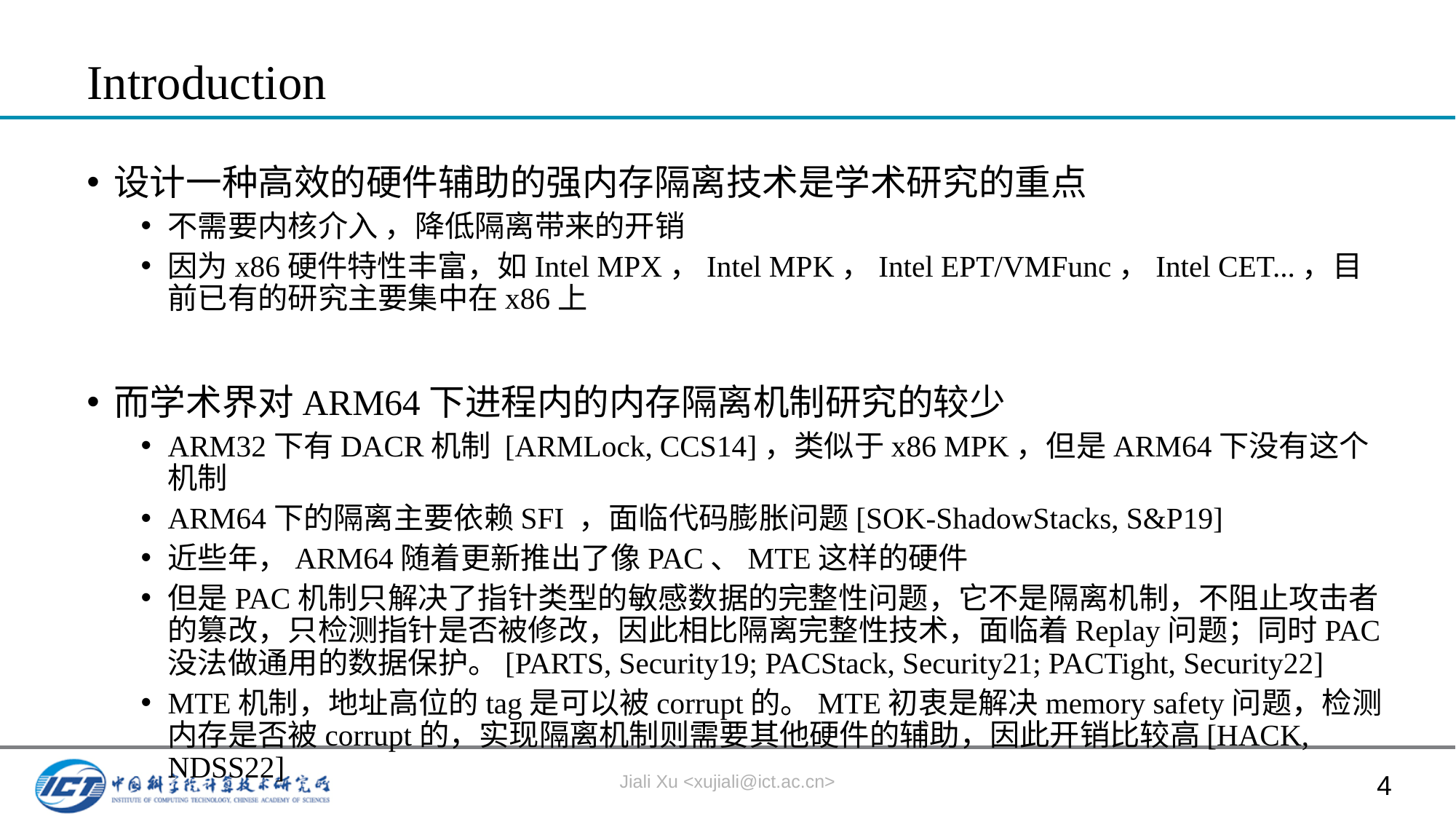

# Introduction
设计一种高效的硬件辅助的强内存隔离技术是学术研究的重点
不需要内核介入 ，降低隔离带来的开销
因为x86硬件特性丰富，如Intel MPX，Intel MPK，Intel EPT/VMFunc，Intel CET...，目前已有的研究主要集中在x86上

而学术界对ARM64下进程内的内存隔离机制研究的较少
ARM32下有DACR机制 [ARMLock, CCS14]，类似于x86 MPK，但是ARM64下没有这个机制
ARM64下的隔离主要依赖SFI ，面临代码膨胀问题[SOK-ShadowStacks, S&P19]
近些年，ARM64随着更新推出了像PAC、MTE这样的硬件
但是PAC机制只解决了指针类型的敏感数据的完整性问题，它不是隔离机制，不阻止攻击者的篡改，只检测指针是否被修改，因此相比隔离完整性技术，面临着Replay问题；同时PAC没法做通用的数据保护。[PARTS, Security19; PACStack, Security21; PACTight, Security22]
MTE机制，地址高位的tag是可以被corrupt的。MTE初衷是解决memory safety问题，检测内存是否被corrupt的，实现隔离机制则需要其他硬件的辅助，因此开销比较高[HACK, NDSS22]

Jiali Xu <xujiali@ict.ac.cn>
4